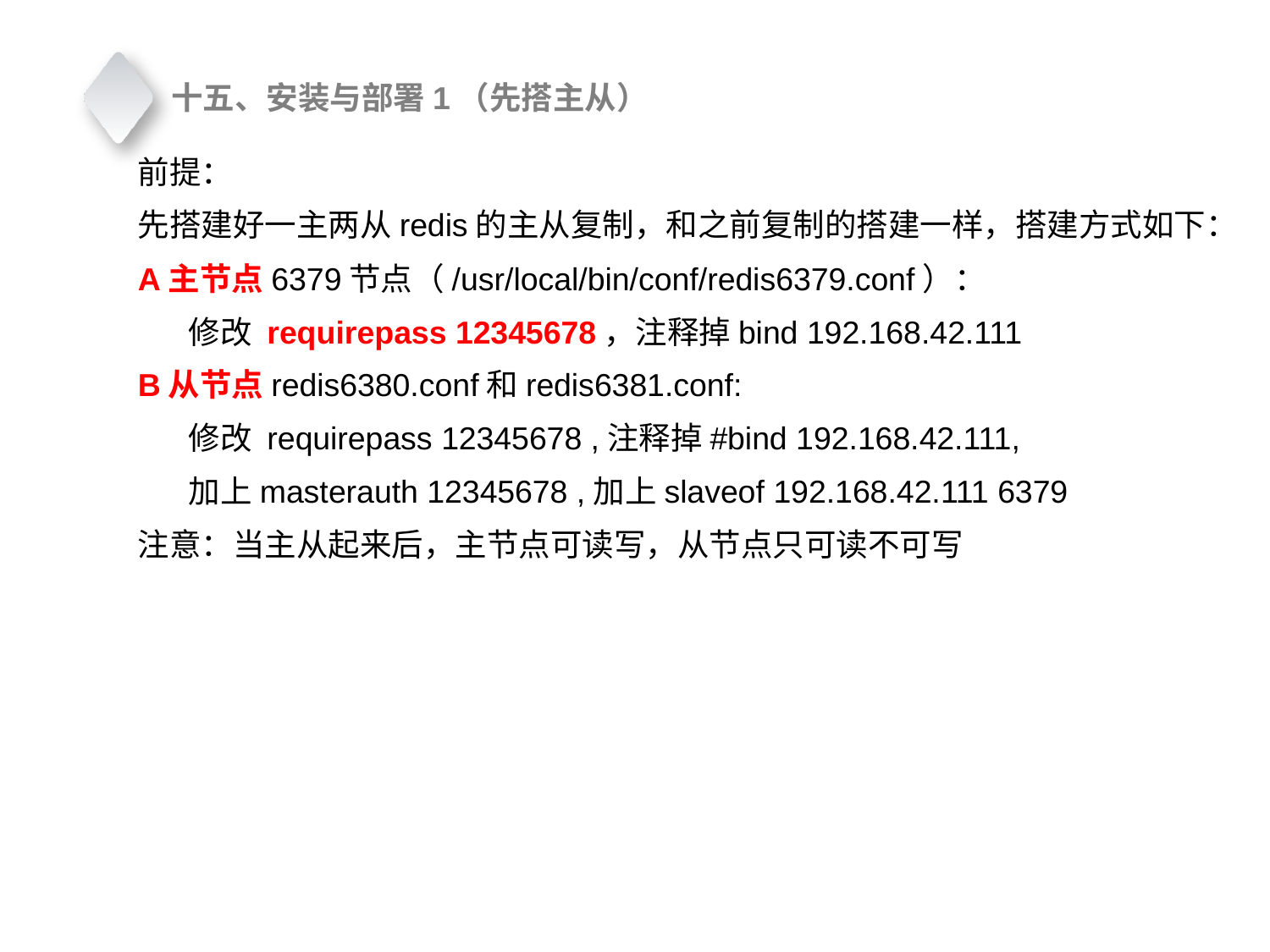

十五、安装与部署1（先搭主从）

前提：
先搭建好一主两从redis的主从复制，和之前复制的搭建一样，搭建方式如下：
A主节点6379节点（/usr/local/bin/conf/redis6379.conf）：
      修改 requirepass 12345678，注释掉bind 192.168.42.111
B从节点redis6380.conf和redis6381.conf:
      修改 requirepass 12345678 ,注释掉#bind 192.168.42.111,
      加上masterauth 12345678 ,加上slaveof 192.168.42.111 6379
注意：当主从起来后，主节点可读写，从节点只可读不可写